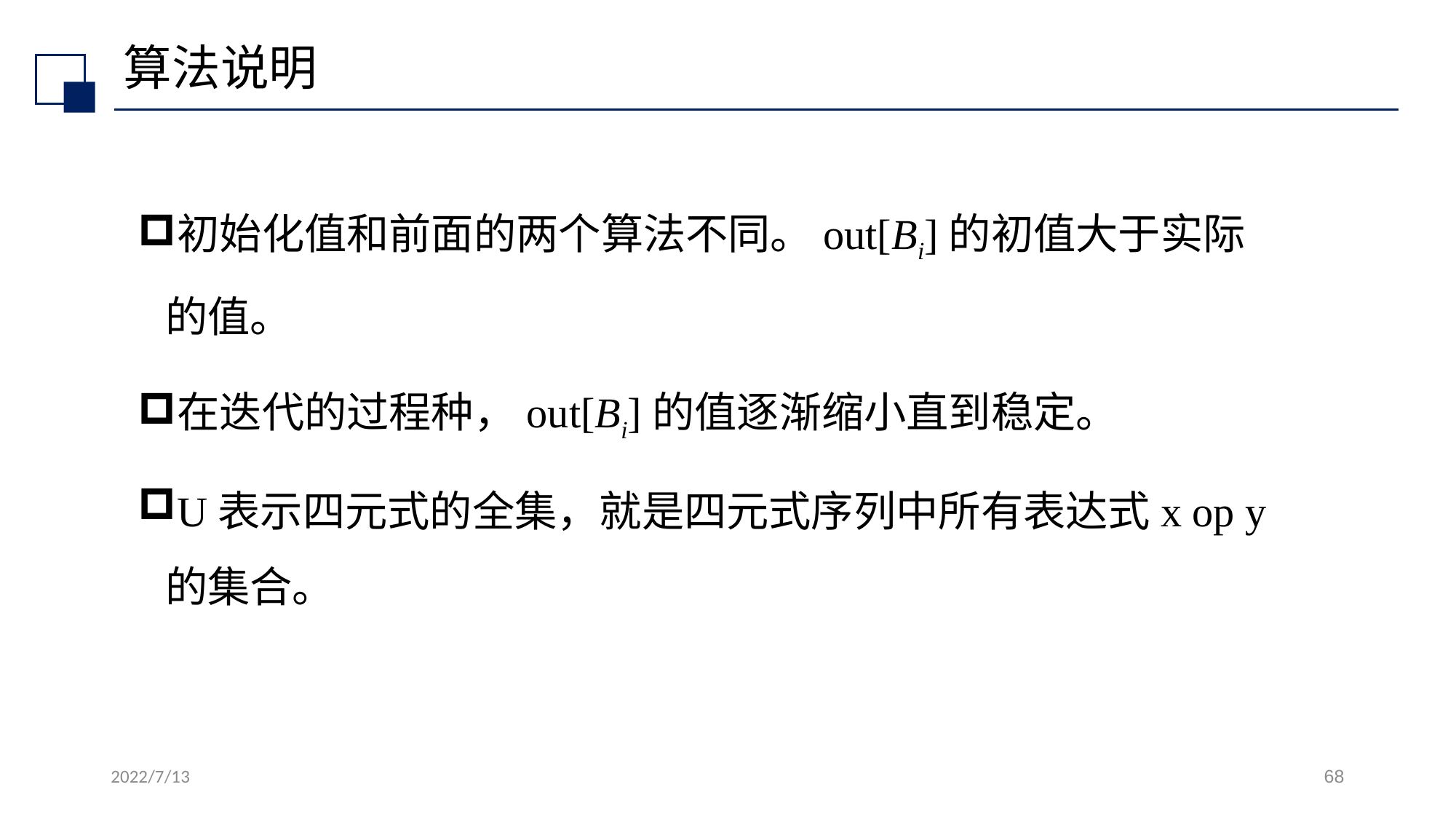

# 算法说明
初始化值和前面的两个算法不同。out[Bi]的初值大于实际的值。
在迭代的过程种，out[Bi]的值逐渐缩小直到稳定。
U表示四元式的全集，就是四元式序列中所有表达式x op y的集合。
2022/7/13
68